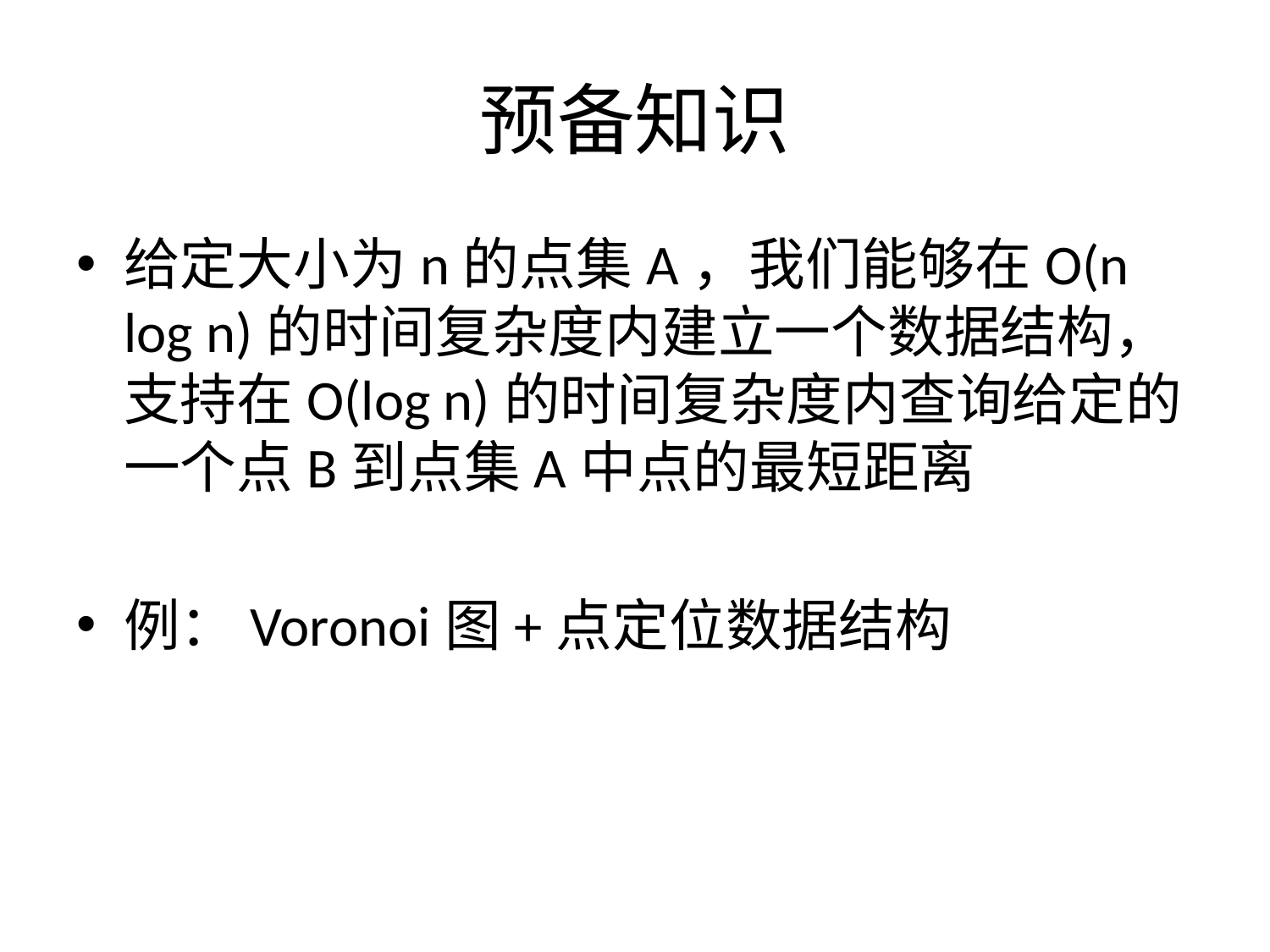

# 预备知识
给定大小为n的点集A，我们能够在O(n log n)的时间复杂度内建立一个数据结构，支持在O(log n)的时间复杂度内查询给定的一个点B到点集A中点的最短距离

例：Voronoi图+点定位数据结构